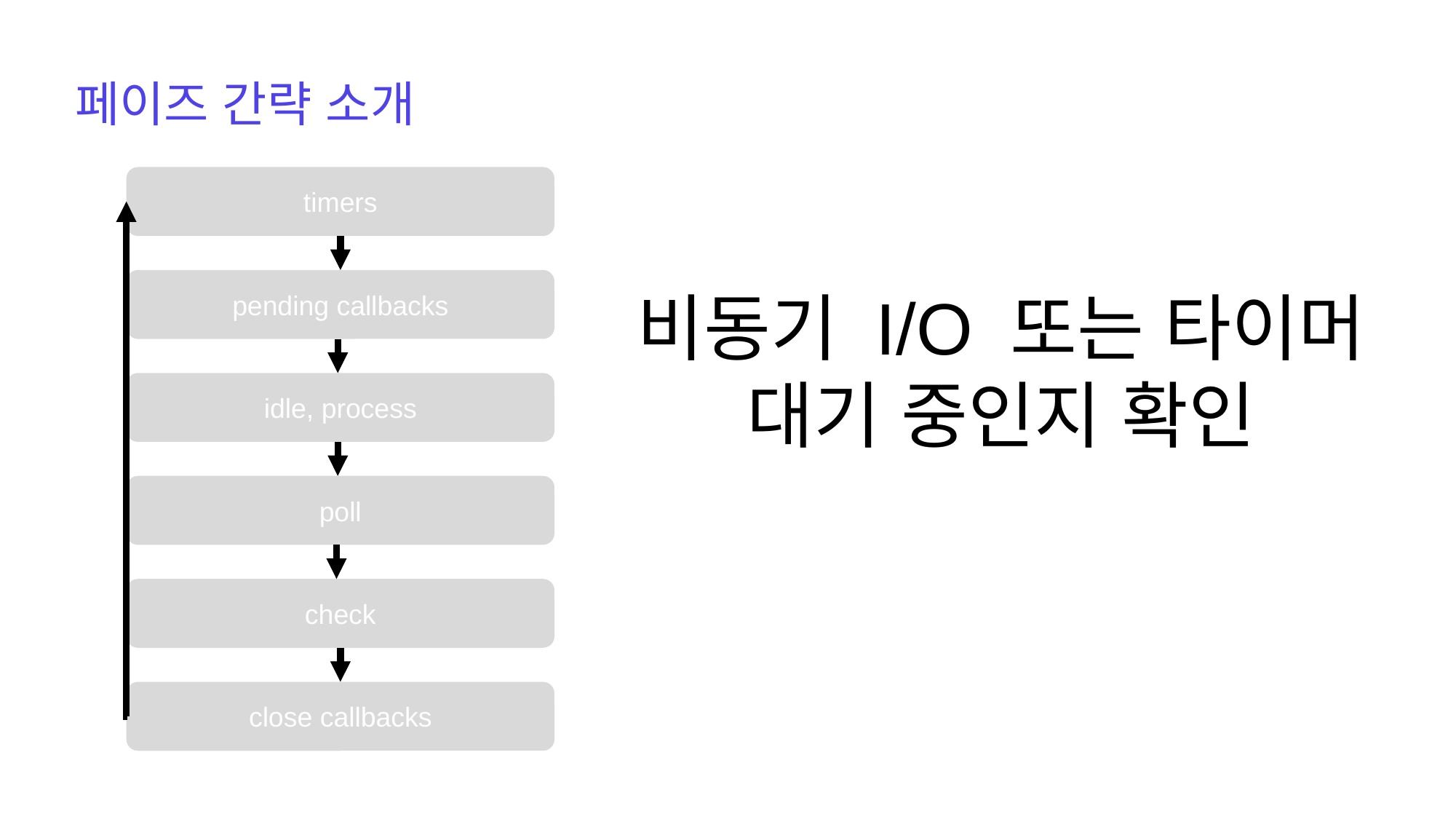

페이즈 간략 소개
timers
pending callbacks
비동기 I/O 또는 타이머
대기 중인지 확인
idle, process
poll
check
close callbacks